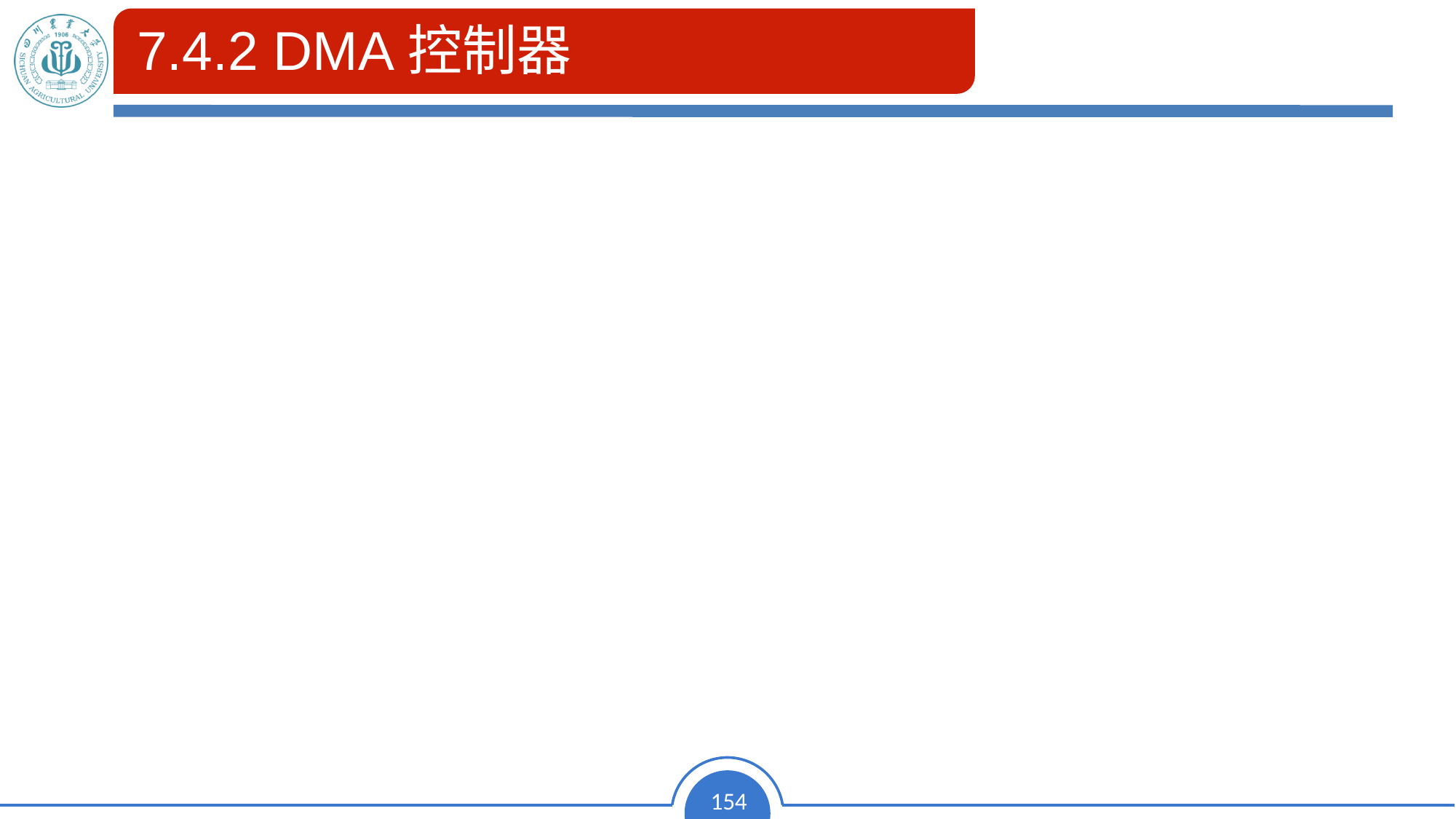

# 7.4.2 DMA控制器
8237A每个DMA通道有4种工作方式
单字节传送方式
每次DMA传送时仅传送一个字节
数据块传送方式
连续地传送数据，直到规定的字节数传送完
请求传送方式
请求有效，连续传送数据
请求无效，DMA传送被暂时中止
再次有效，DMA传送又继续
级连方式
多个DMA控制器连接起来扩展DMA通道